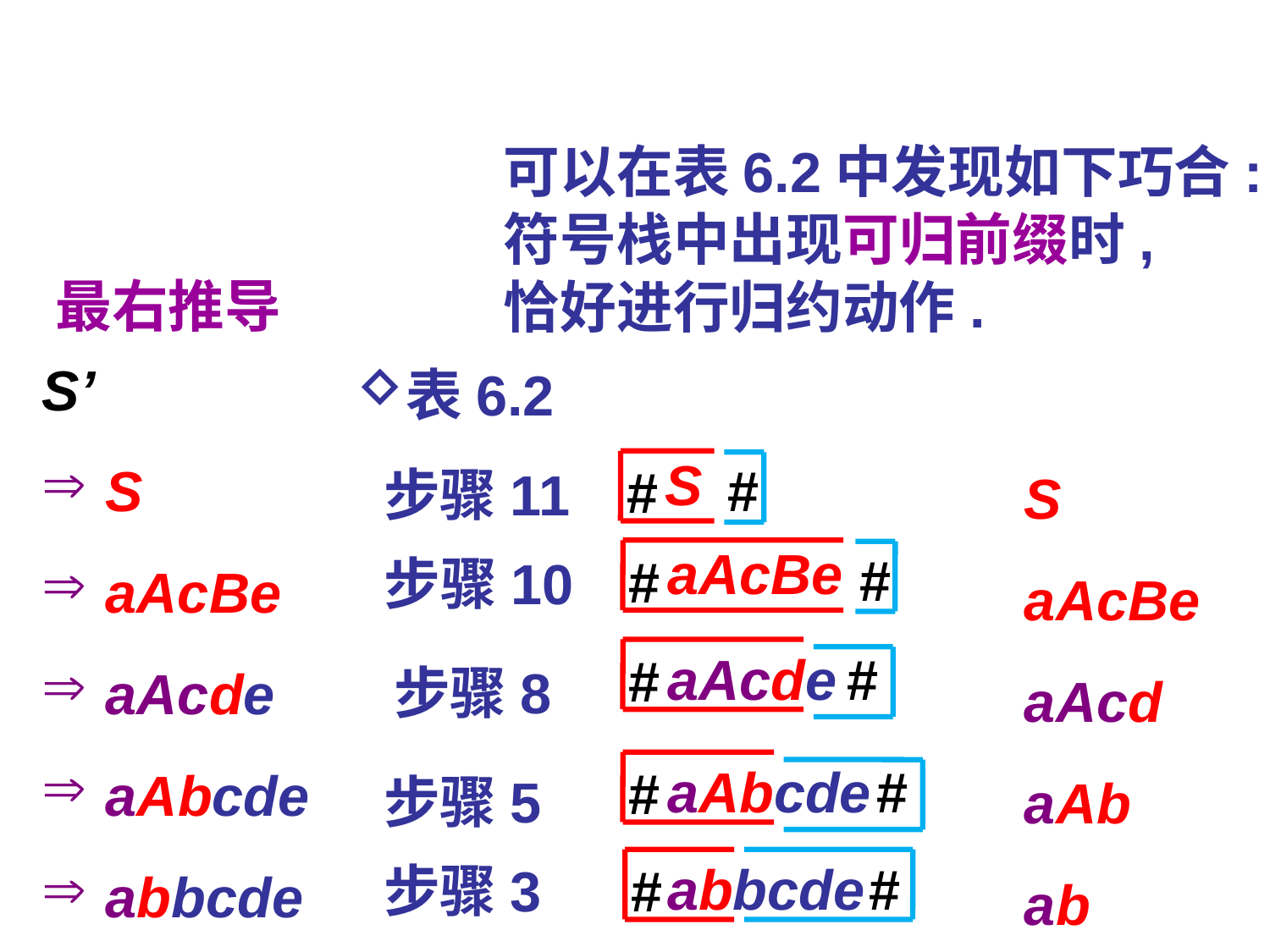

可以在表6.2中发现如下巧合:
符号栈中出现可归前缀时,
恰好进行归约动作.
最右推导
S’
S
aAcBe
aAcde
aAbcde
abbcde
表6.2
S
aAcBe
aAcd
aAb
ab

S
#
#
步骤11

aAcBe
#
#
步骤10

aAcde
#
#

步骤8

aAbcde
#
#
步骤5

abbcde
#
步骤3
#